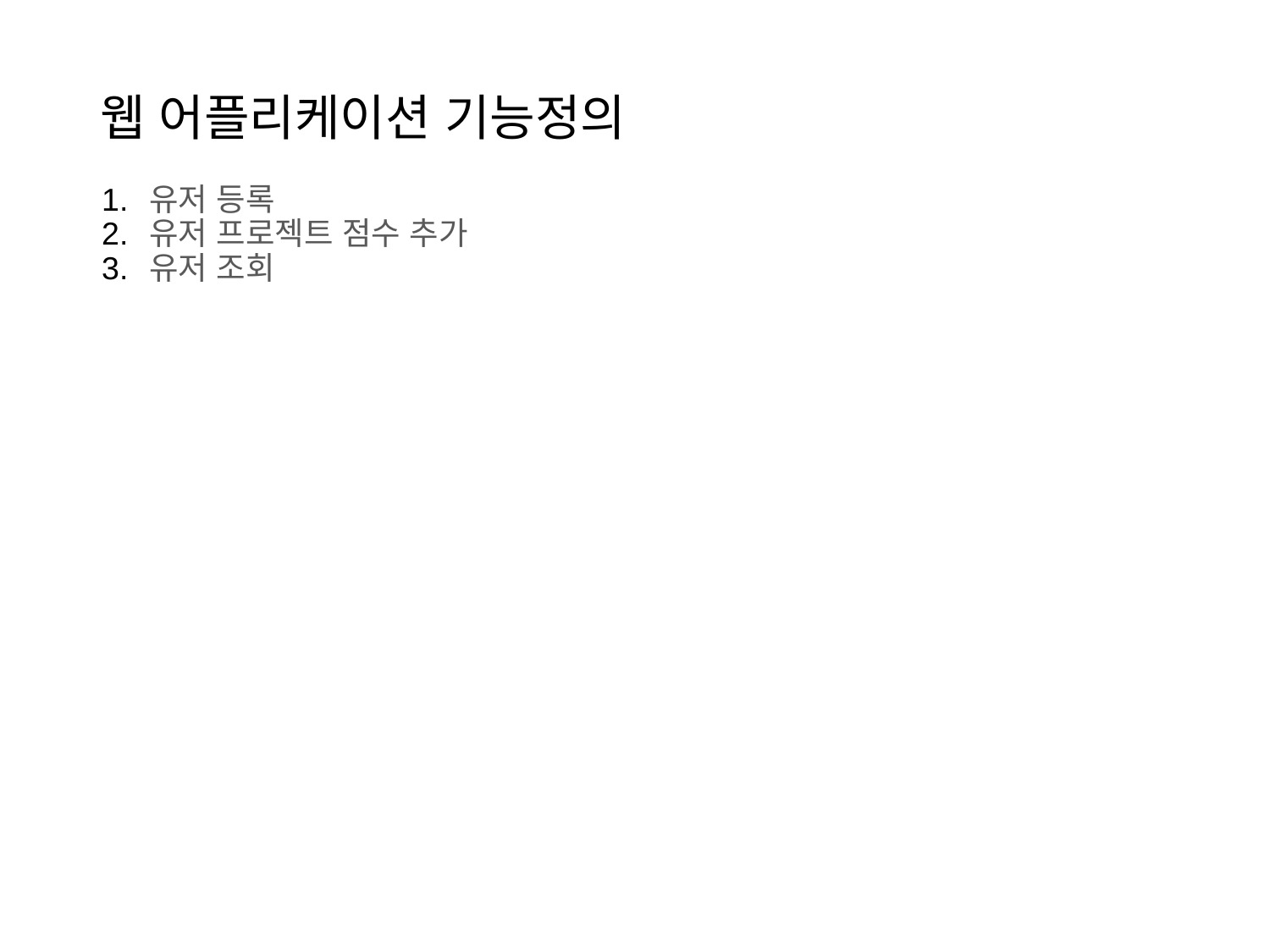

# 웹 어플리케이션 기능정의
유저 등록
유저 프로젝트 점수 추가
유저 조회